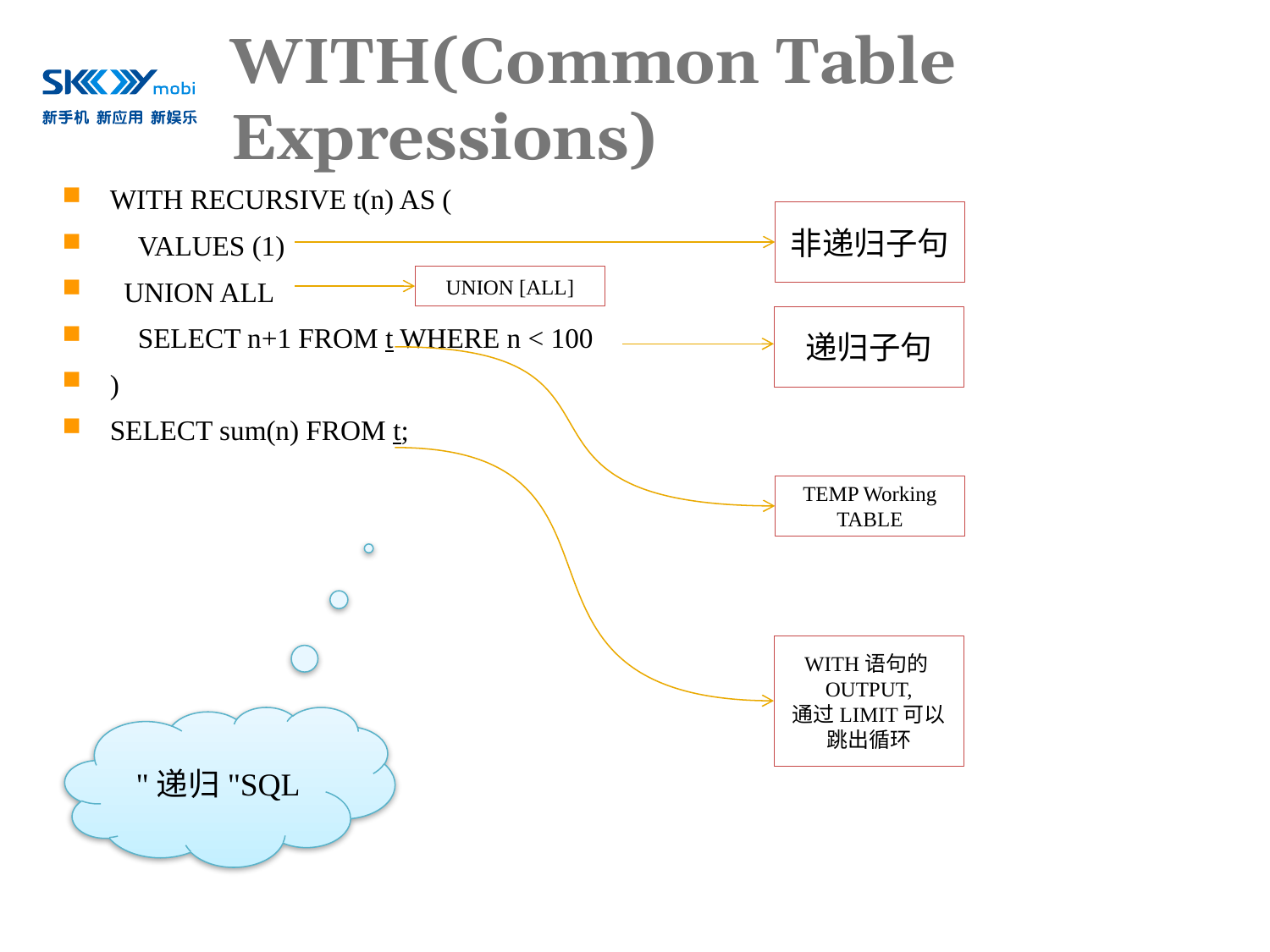

# WITH(Common Table Expressions)
WITH RECURSIVE t(n) AS (
    VALUES (1)
  UNION ALL
    SELECT n+1 FROM t WHERE n < 100
)
SELECT sum(n) FROM t;

非递归子句
UNION [ALL]
递归子句
TEMP Working TABLE
WITH语句的OUTPUT,
通过LIMIT可以跳出循环
"递归"SQL